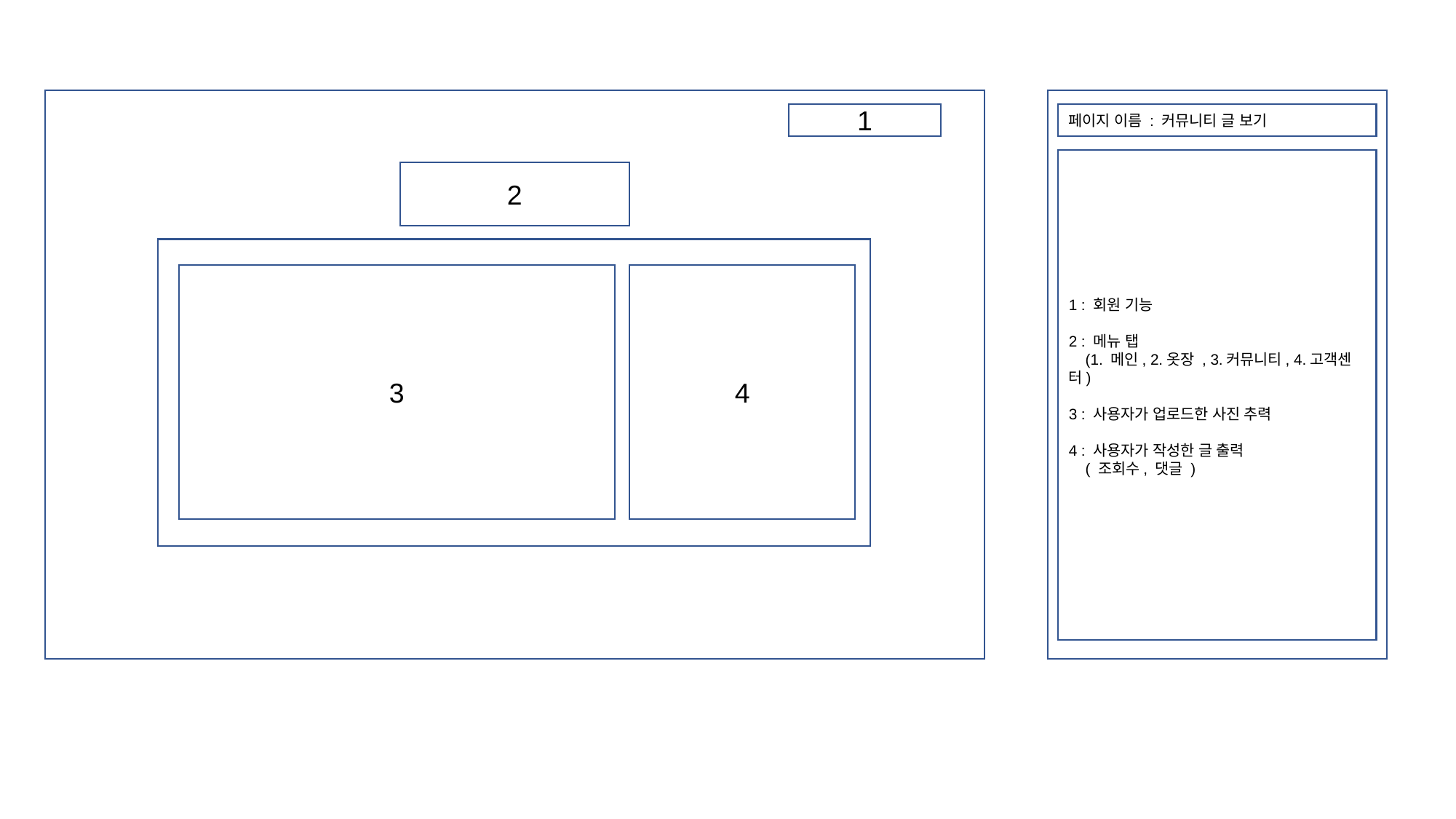

1
페이지 이름 : 커뮤니티 글 보기
1 : 회원 기능

2 : 메뉴 탭
    (1. 메인, 2.옷장 , 3.커뮤니티, 4.고객센터)

3 : 사용자가 업로드한 사진 추력

4 : 사용자가 작성한 글 출력
    ( 조회수, 댓글 )

2
3
3
4